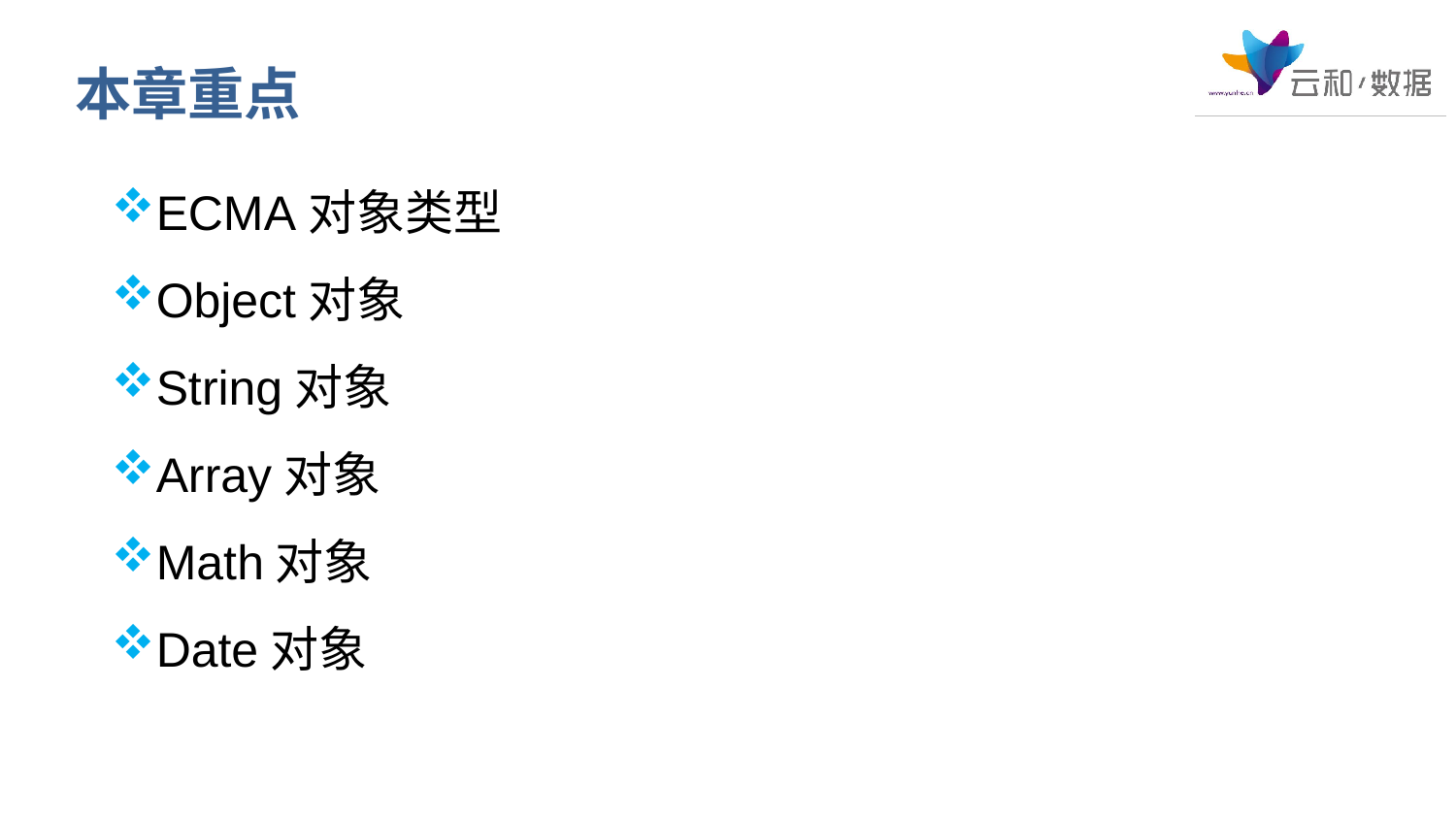

本章重点
ECMA对象类型
Object对象
String对象
Array对象
Math对象
Date对象
3